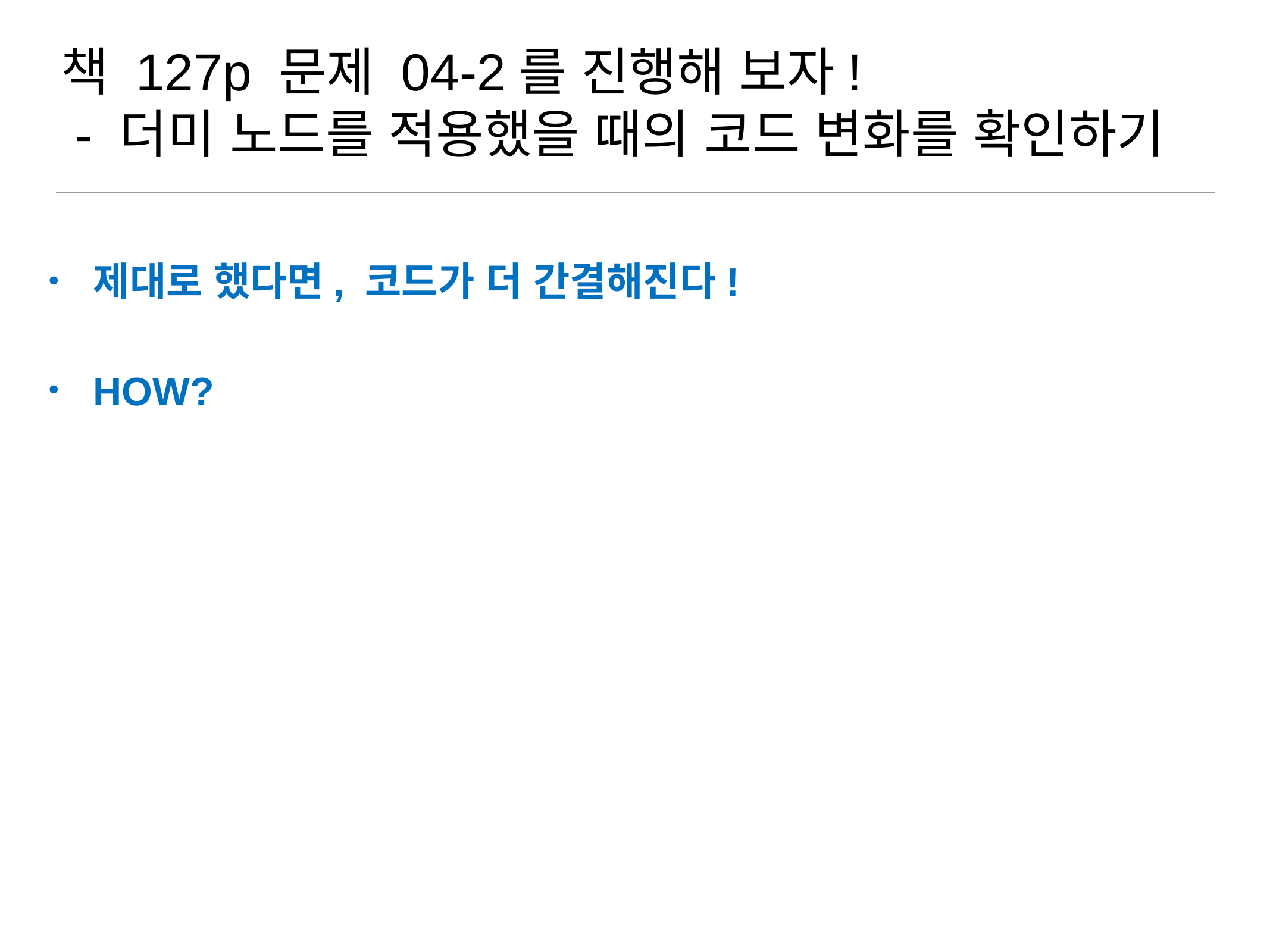

# 책 127p 문제 04-2를 진행해 보자! - 더미 노드를 적용했을 때의 코드 변화를 확인하기
제대로 했다면, 코드가 더 간결해진다!
HOW?